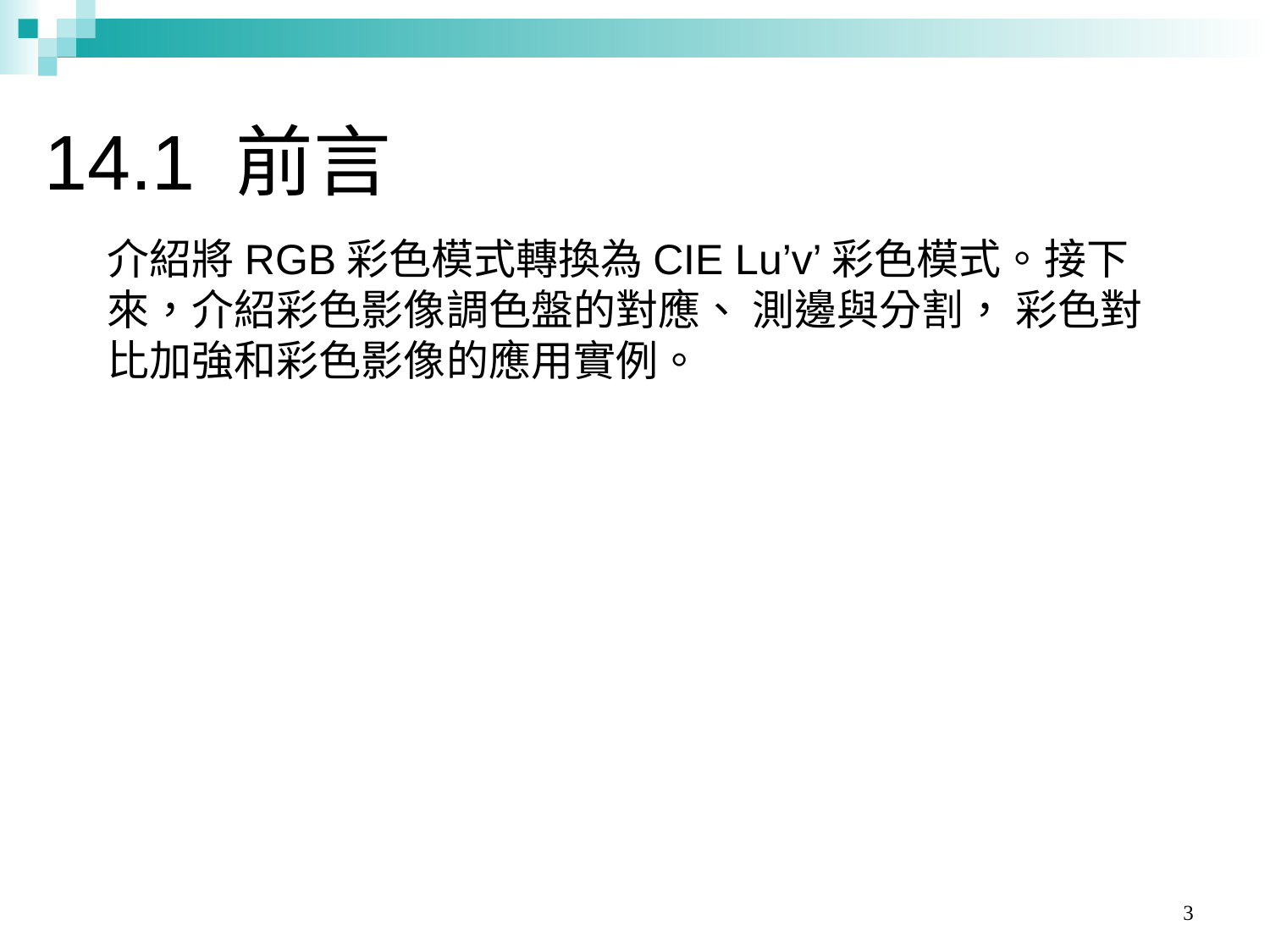

# 14.1 前言
介紹將RGB彩色模式轉換為CIE Lu’v’彩色模式。接下來，介紹彩色影像調色盤的對應、 測邊與分割， 彩色對比加強和彩色影像的應用實例。
3